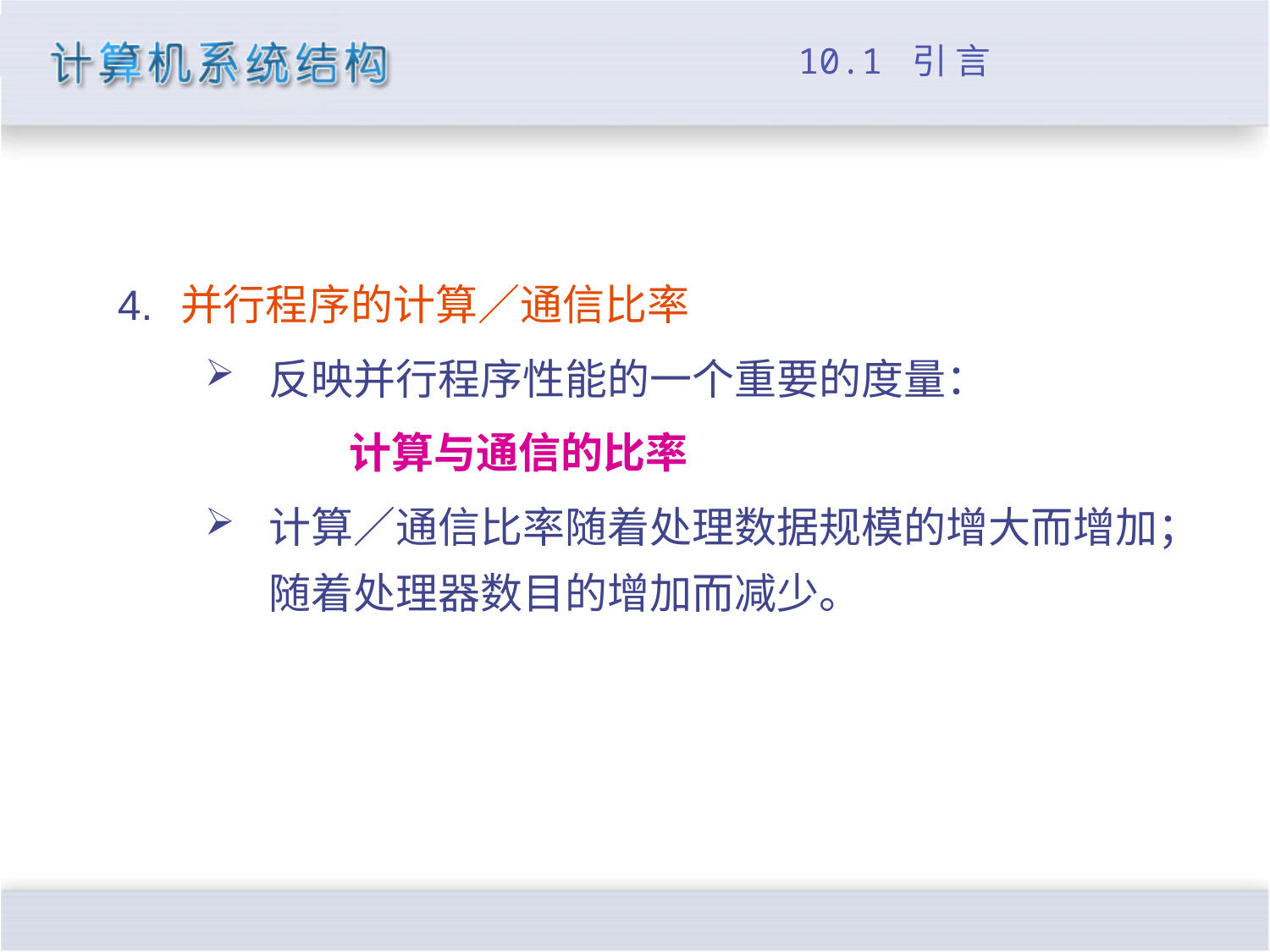

# 10.1 引 言
并行程序的计算／通信比率
反映并行程序性能的一个重要的度量：
      计算与通信的比率
计算／通信比率随着处理数据规模的增大而增加；随着处理器数目的增加而减少。